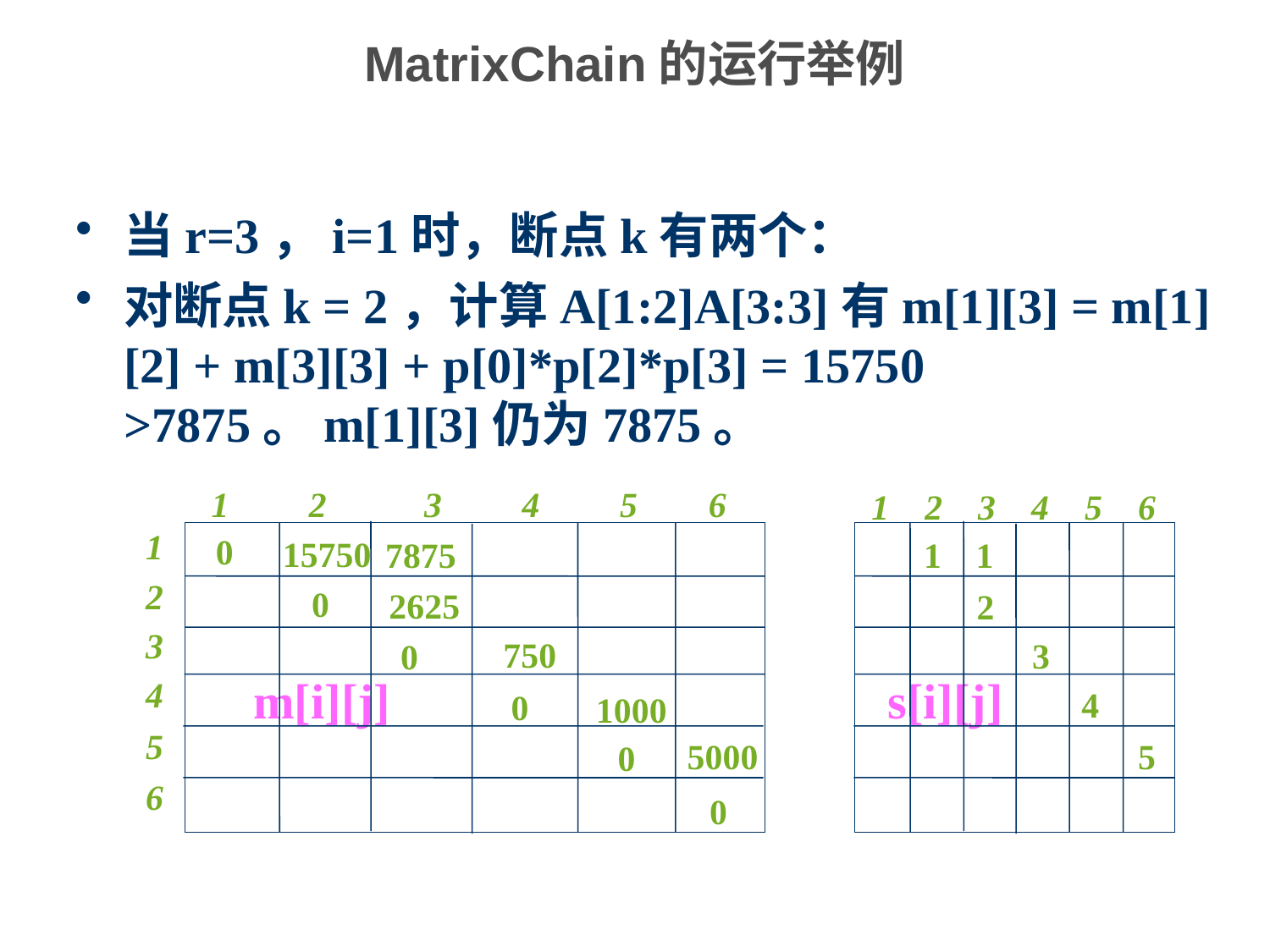

# MatrixChain的运行举例
当r=3，i=1时，断点k有两个：
对断点k = 2，计算A[1:2]A[3:3]有m[1][3] = m[1][2] + m[3][3] + p[0]*p[2]*p[3] = 15750 >7875。m[1][3]仍为7875。
      1         2           3         4         5        6
1
2
3
4
5
6

m[i][j]
1    2    3    4    5    6

s[i][j]
0
15750
7875
1
1
0
2625
2
750
3
0
4
0
1000
5
5000
0
0